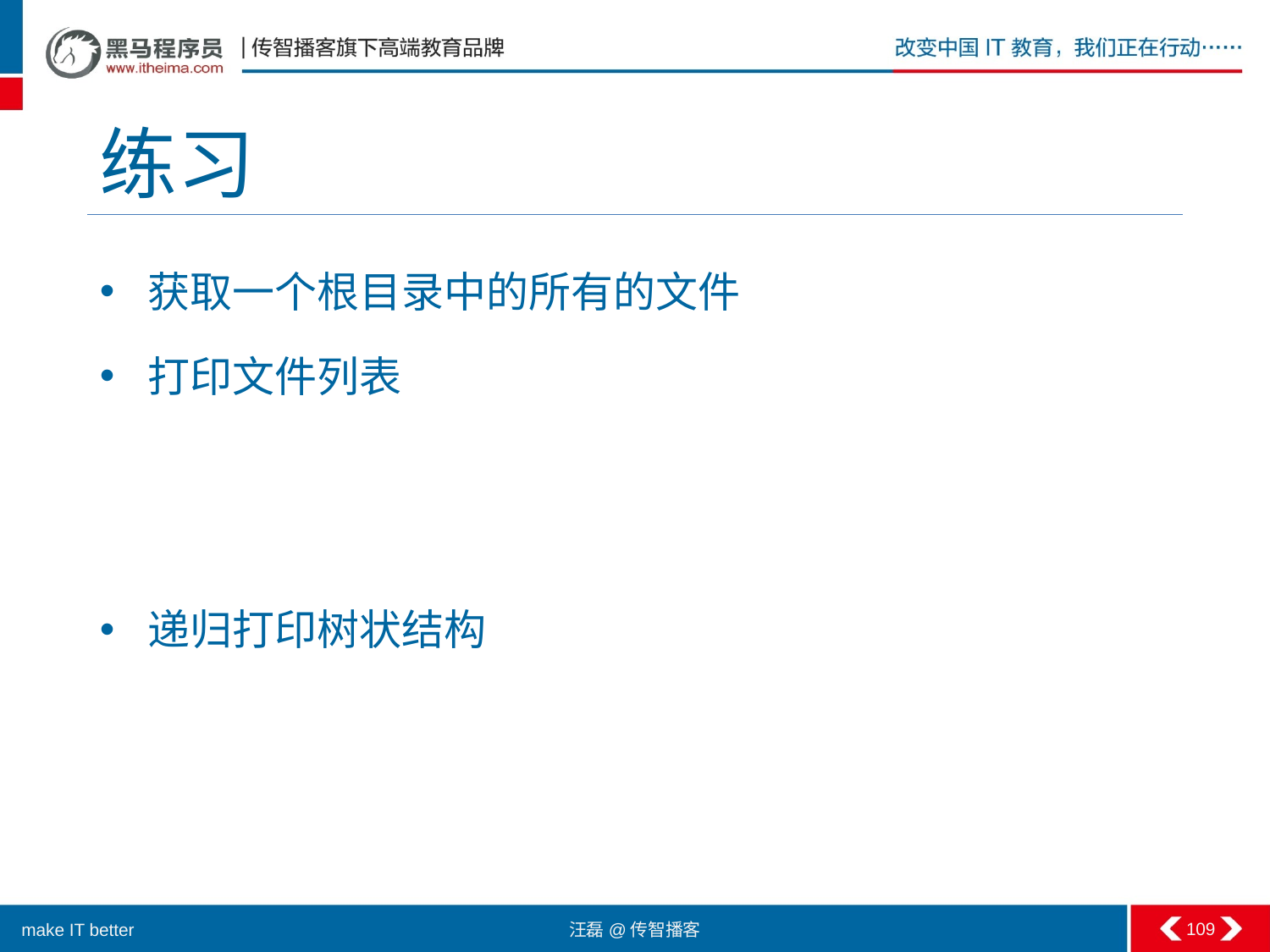

# 练习
获取一个根目录中的所有的文件
打印文件列表

递归打印树状结构

109
汪磊@传智播客
make IT better